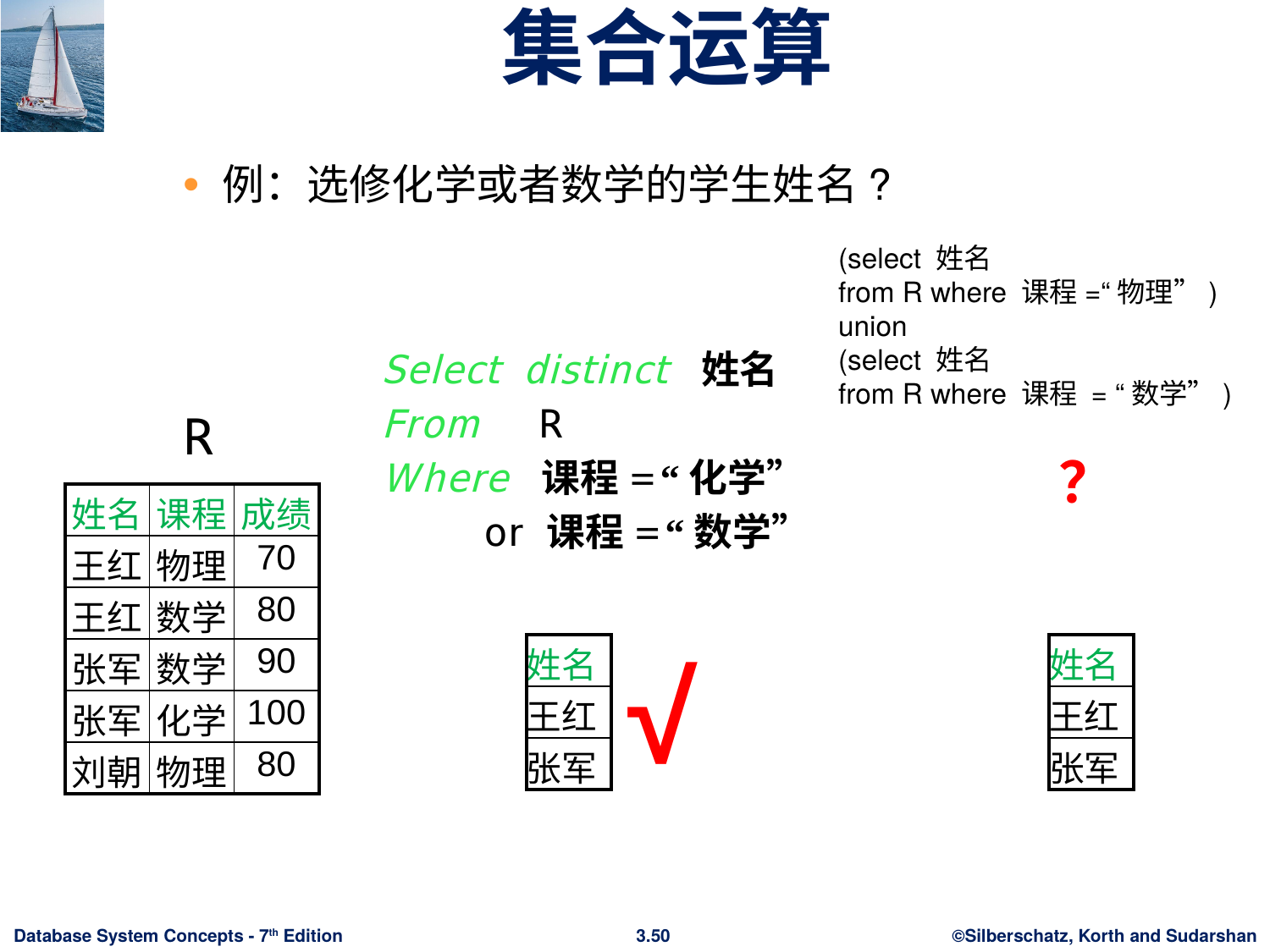

# 集合运算
例：选修化学或者数学的学生姓名?

(select 姓名
from R where 课程=“物理”)
union
(select 姓名
from R where 课程 = “数学”)
Select  distinct  姓名
From     R
Where  课程=“化学”
         or 课程=“数学”
R
？
| 姓名 | 课程 | 成绩 |
| --- | --- | --- |
| 王红 | 物理 | 70 |
| 王红 | 数学 | 80 |
| 张军 | 数学 | 90 |
| 张军 | 化学 | 100 |
| 刘朝 | 物理 | 80 |
√
| 姓名 |
| --- |
| 王红 |
| 张军 |
| 姓名 |
| --- |
| 王红 |
| 张军 |